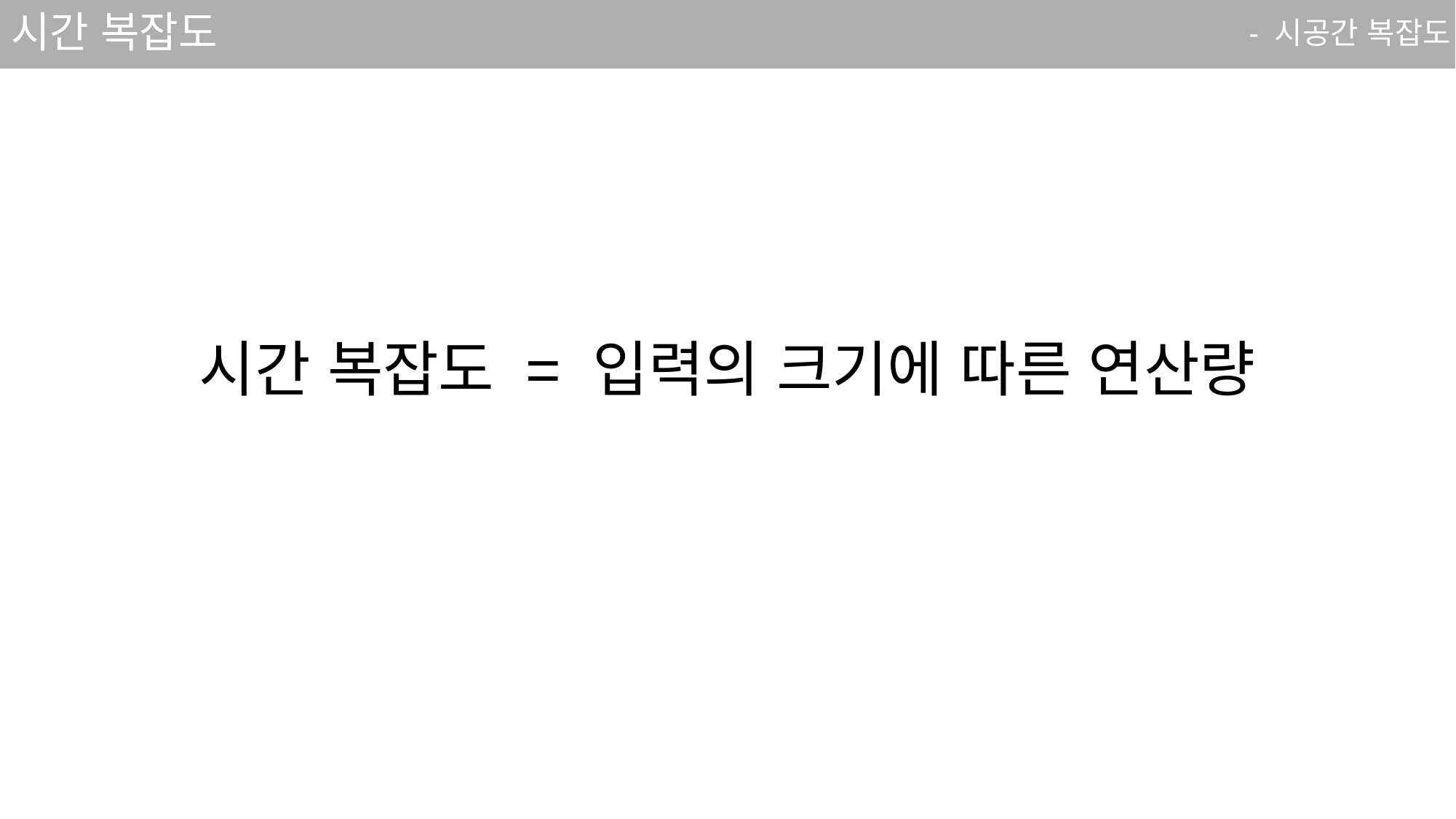

# 시간 복잡도
- 시공간 복잡도
시간 복잡도 = 입력의 크기에 따른 연산량